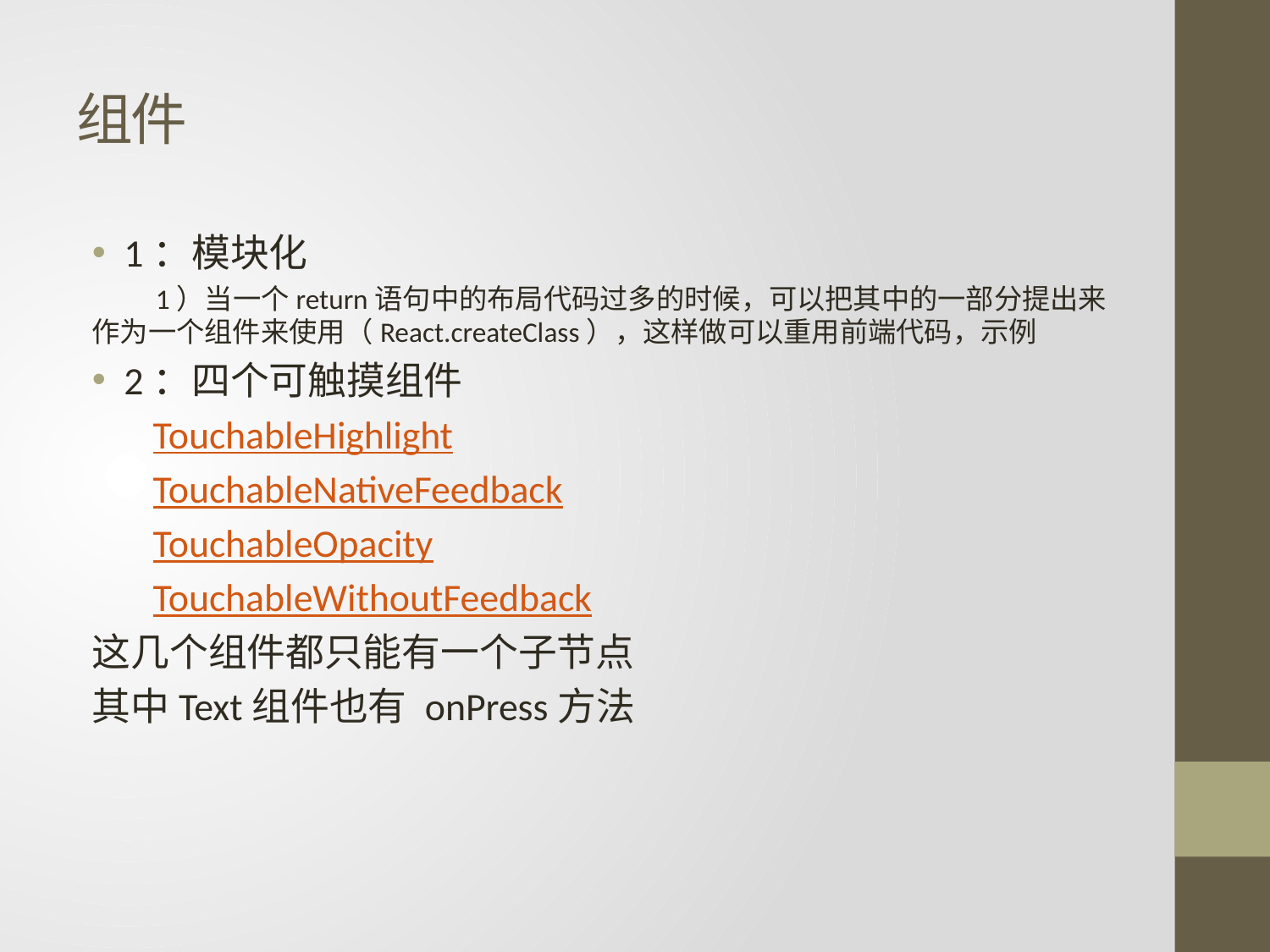

# 组件
1：模块化
          1）当一个return语句中的布局代码过多的时候，可以把其中的一部分提出来作为一个组件来使用（React.createClass），这样做可以重用前端代码，示例
2：四个可触摸组件
       TouchableHighlight
       TouchableNativeFeedback
       TouchableOpacity
       TouchableWithoutFeedback
这几个组件都只能有一个子节点
其中Text组件也有 onPress方法